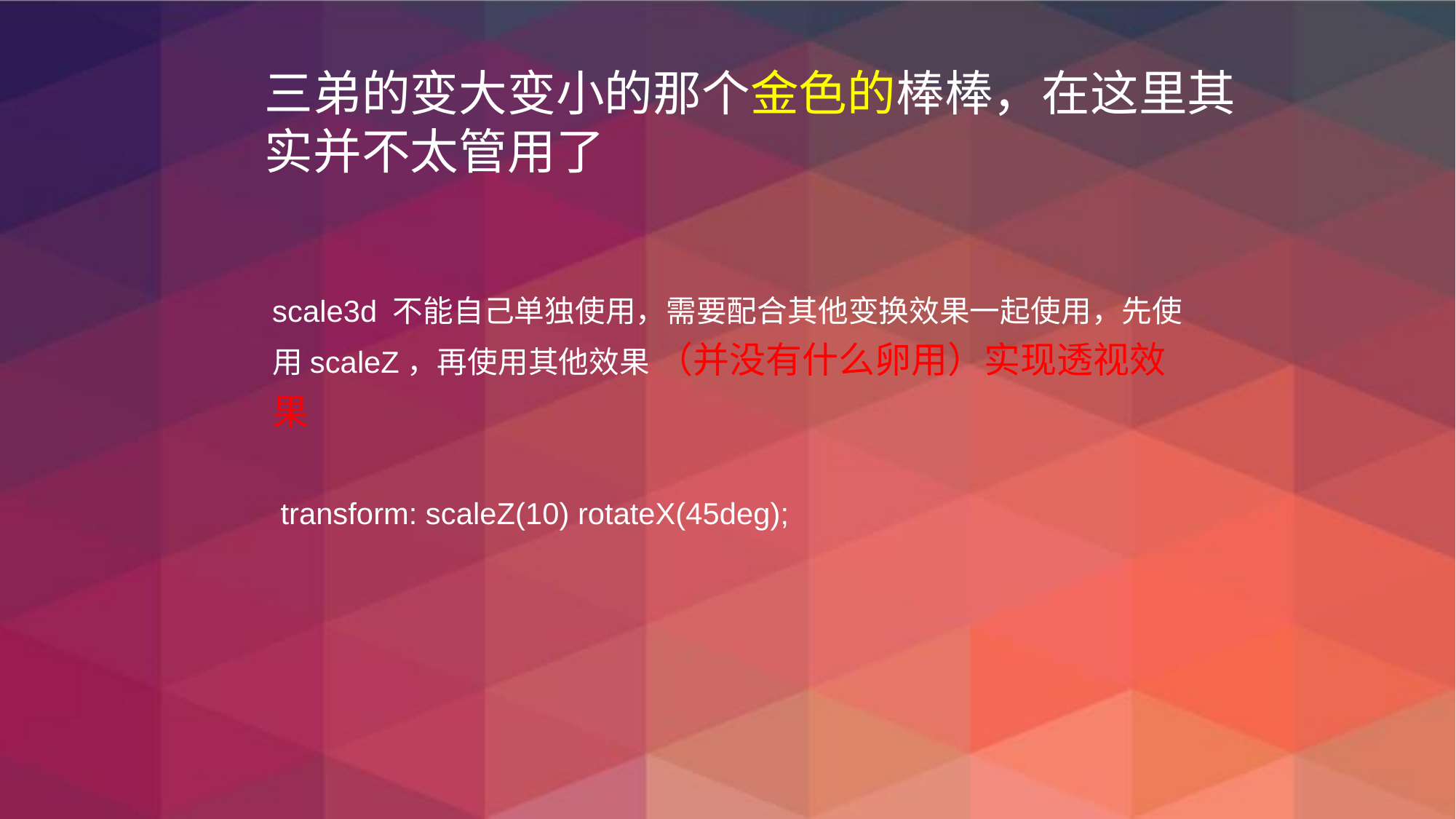

三弟的变大变小的那个金色的棒棒，在这里其实并不太管用了
scale3d 不能自己单独使用，需要配合其他变换效果一起使用，先使用scaleZ，再使用其他效果 （并没有什么卵用）实现透视效果

 transform: scaleZ(10) rotateX(45deg);